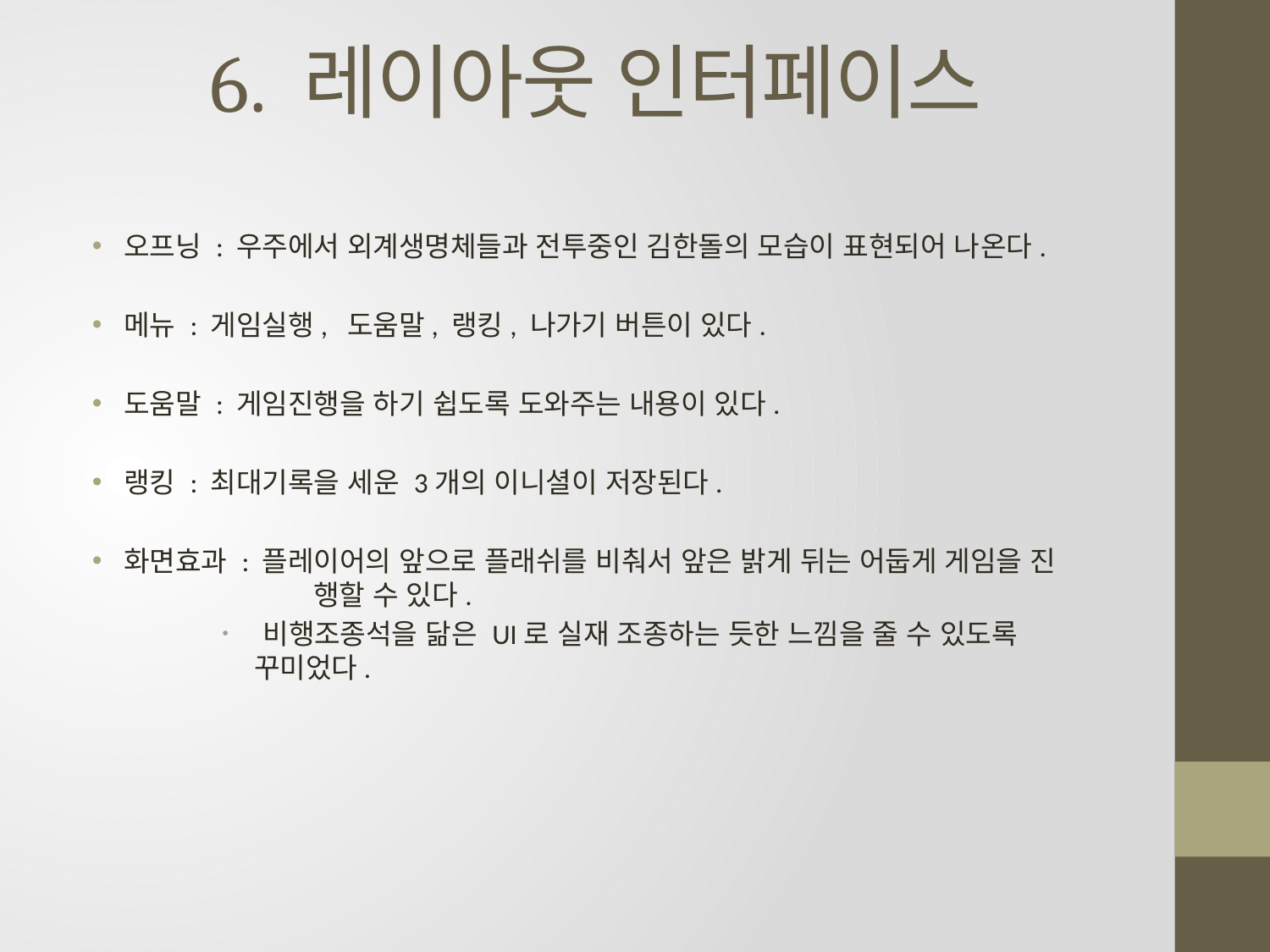

# 6. 레이아웃 인터페이스
오프닝 : 우주에서 외계생명체들과 전투중인 김한돌의 모습이 표현되어 나온다.

메뉴 : 게임실행,  도움말, 랭킹, 나가기 버튼이 있다.

도움말 : 게임진행을 하기 쉽도록 도와주는 내용이 있다.

랭킹 : 최대기록을 세운 3개의 이니셜이 저장된다.

화면효과 : 플레이어의 앞으로 플래쉬를 비춰서 앞은 밝게 뒤는 어둡게 게임을 진	        행할 수 있다.
 비행조종석을 닮은 UI로 실재 조종하는 듯한 느낌을 줄 수 있도록 꾸미었다.